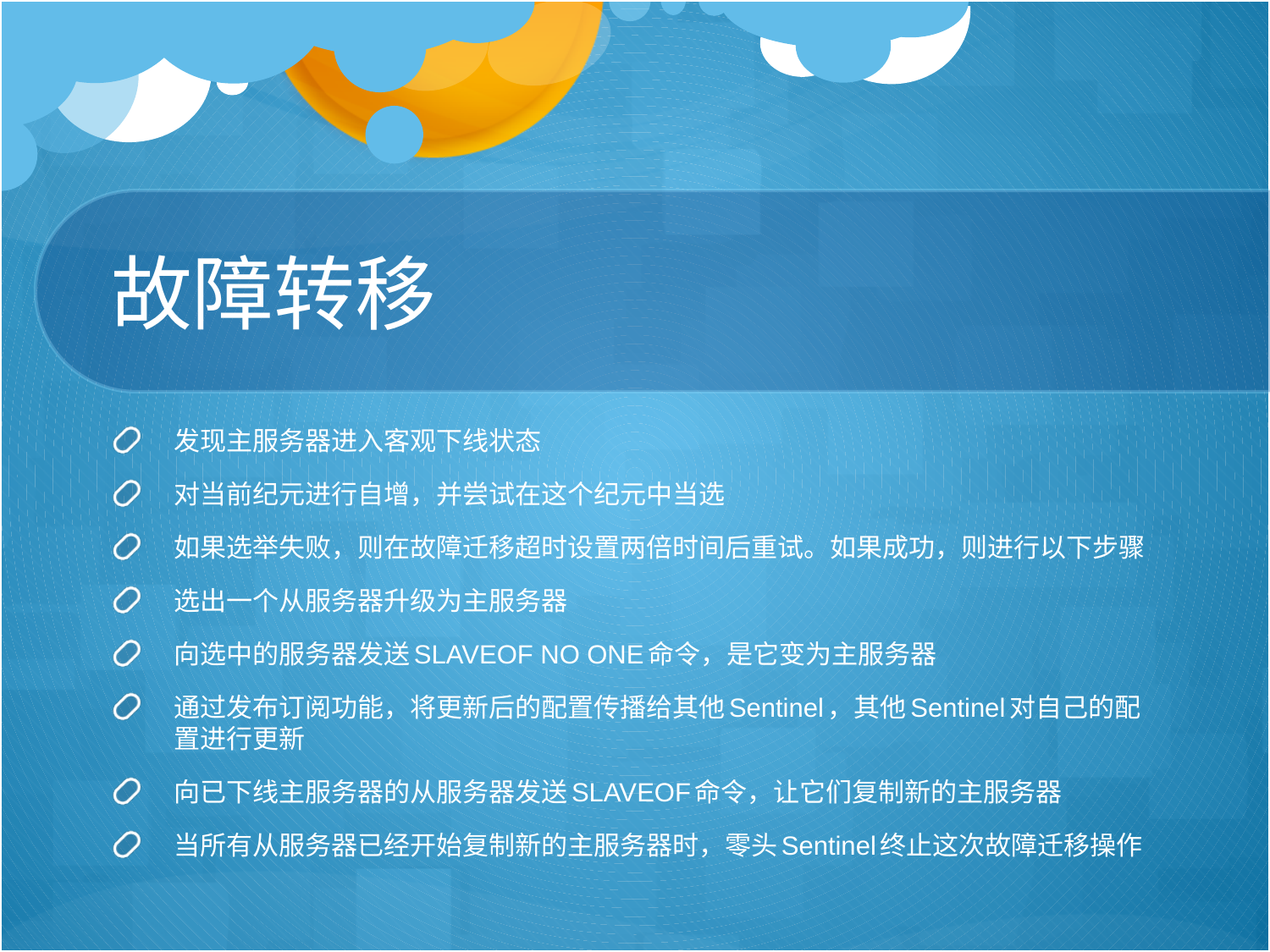

# 故障转移
发现主服务器进入客观下线状态
对当前纪元进行自增，并尝试在这个纪元中当选
如果选举失败，则在故障迁移超时设置两倍时间后重试。如果成功，则进行以下步骤
选出一个从服务器升级为主服务器
向选中的服务器发送SLAVEOF NO ONE命令，是它变为主服务器
通过发布订阅功能，将更新后的配置传播给其他Sentinel，其他Sentinel对自己的配置进行更新
向已下线主服务器的从服务器发送SLAVEOF命令，让它们复制新的主服务器
当所有从服务器已经开始复制新的主服务器时，零头Sentinel终止这次故障迁移操作